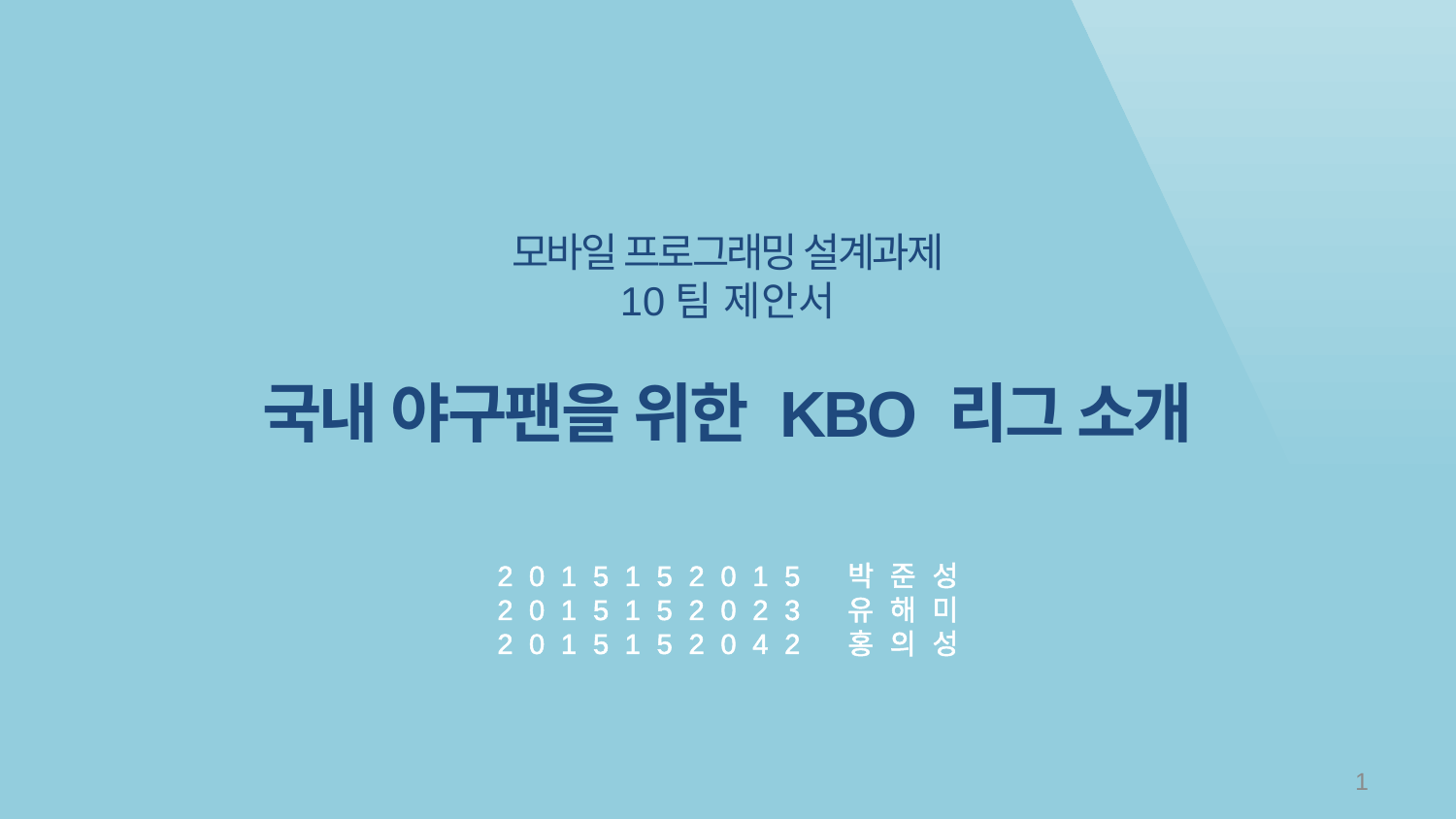

모바일 프로그래밍 설계과제
10팀 제안서

국내 야구팬을 위한 KBO 리그 소개
2015152015 박준성
2015152023 유해미
2015152042 홍의성
1